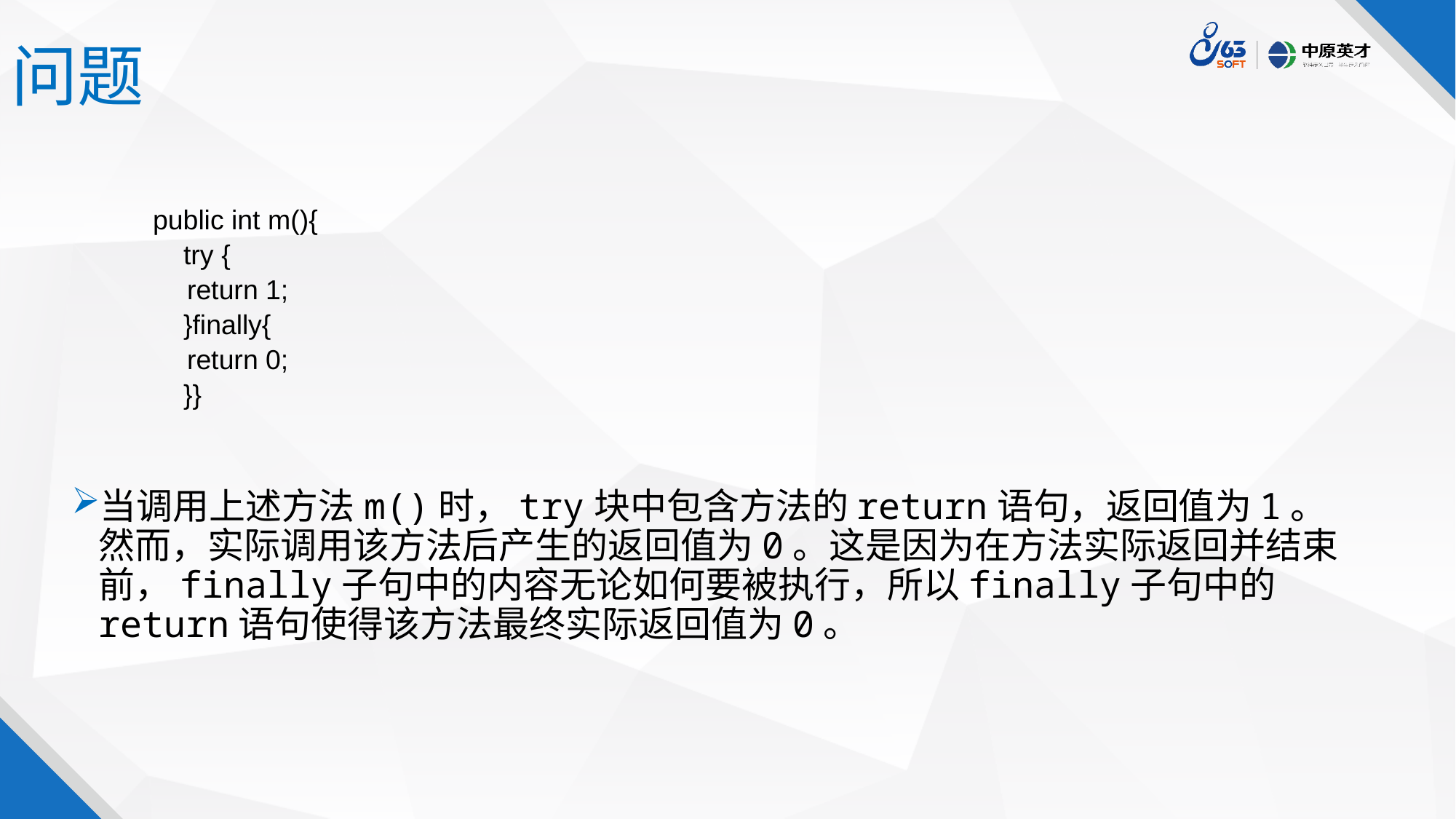

# 问题
public int m(){
    try {
	return 1;
    }finally{
	return 0;
    }}
当调用上述方法m()时，try块中包含方法的return语句，返回值为1。然而，实际调用该方法后产生的返回值为0。这是因为在方法实际返回并结束前，finally子句中的内容无论如何要被执行，所以finally子句中的return语句使得该方法最终实际返回值为0。